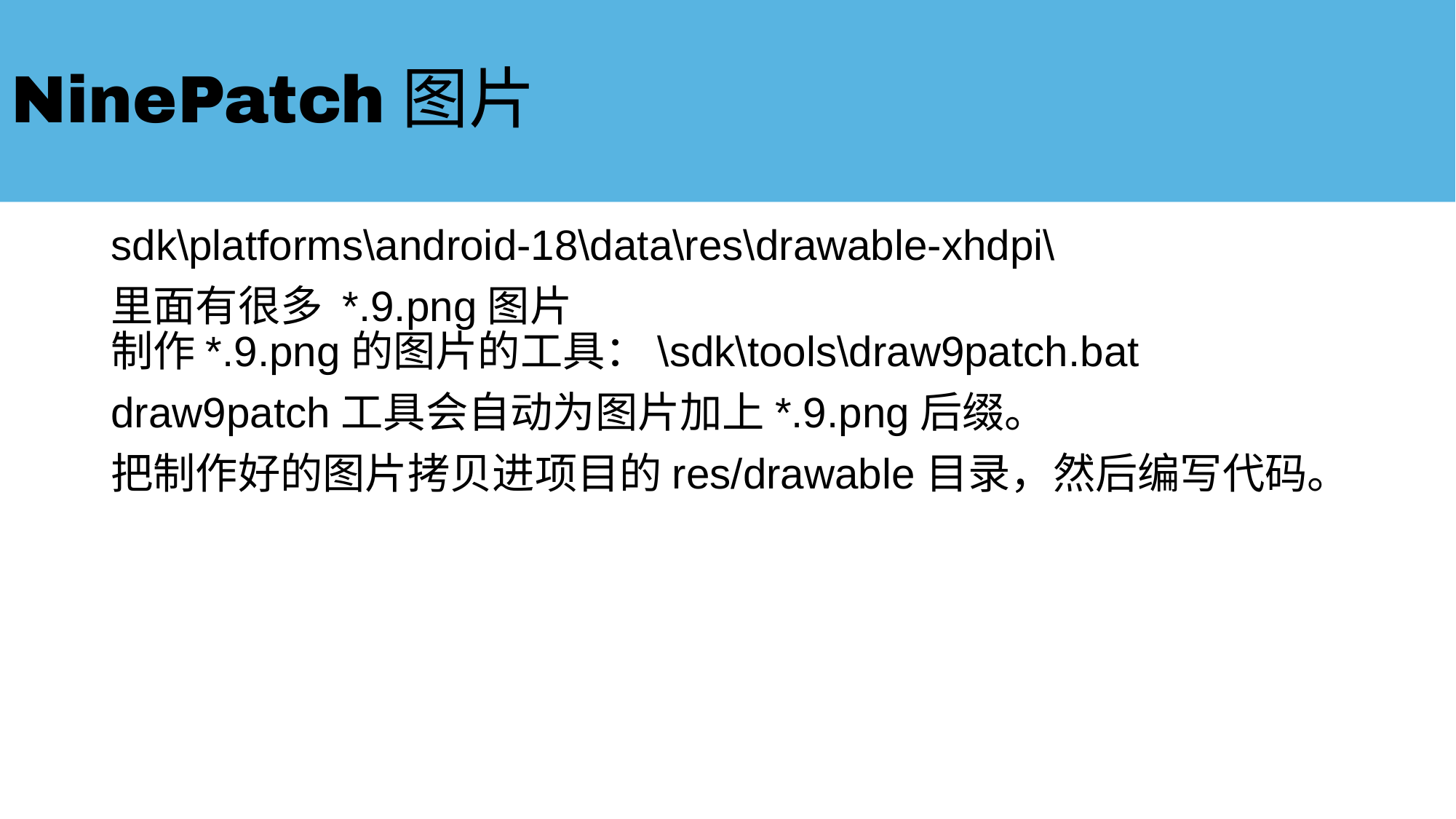

# NinePatch图片
sdk\platforms\android-18\data\res\drawable-xhdpi\
里面有很多 *.9.png图片
制作*.9.png的图片的工具：\sdk\tools\draw9patch.bat
draw9patch工具会自动为图片加上*.9.png后缀。
把制作好的图片拷贝进项目的res/drawable目录，然后编写代码。